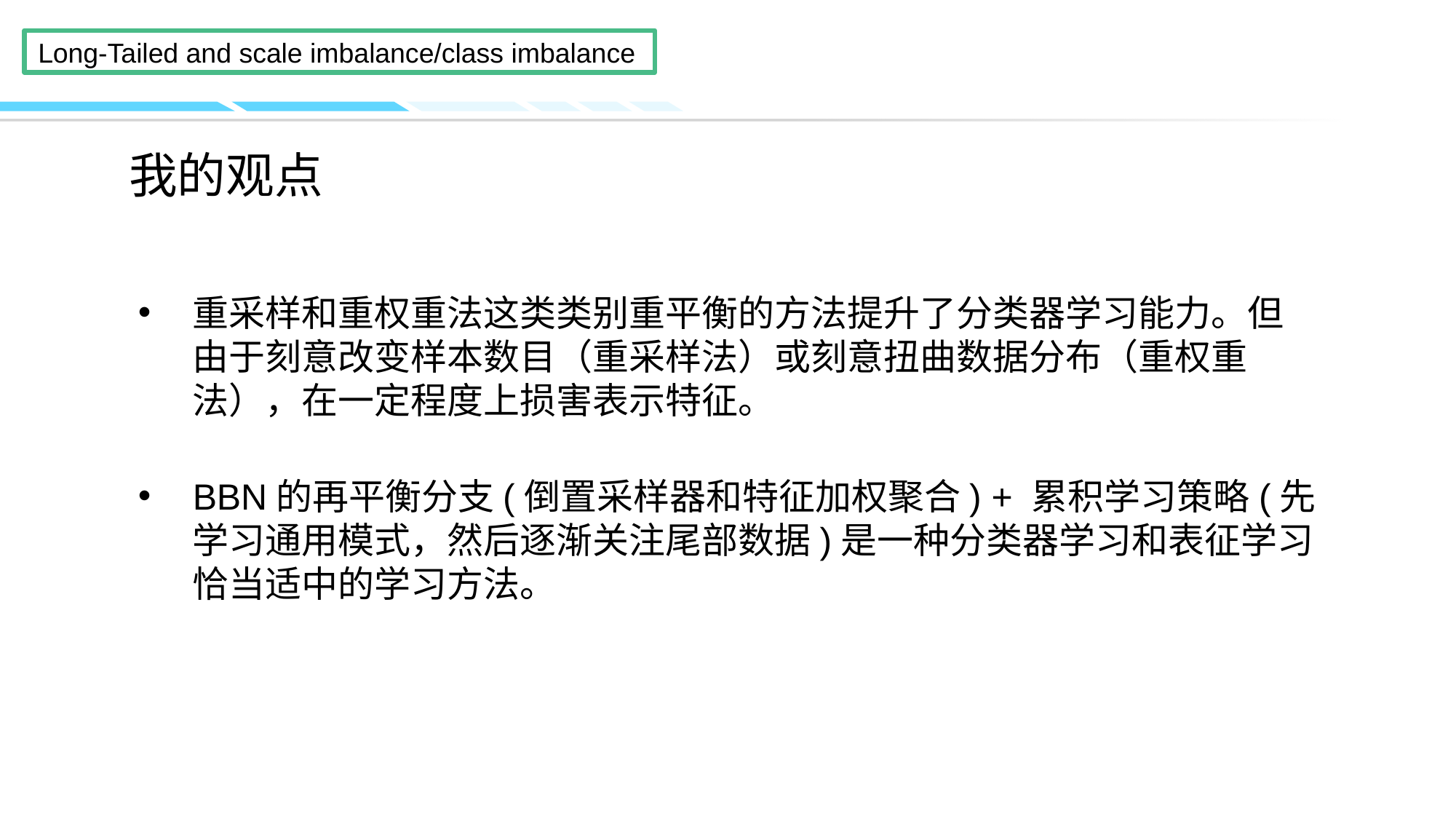

重采样和重权重法这类类别重平衡的方法提升了分类器学习能力。但由于刻意改变样本数目（重采样法）或刻意扭曲数据分布（重权重法），在一定程度上损害表示特征。

BBN的再平衡分支(倒置采样器和特征加权聚合) + 累积学习策略(先学习通用模式，然后逐渐关注尾部数据)是一种分类器学习和表征学习恰当适中的学习方法。